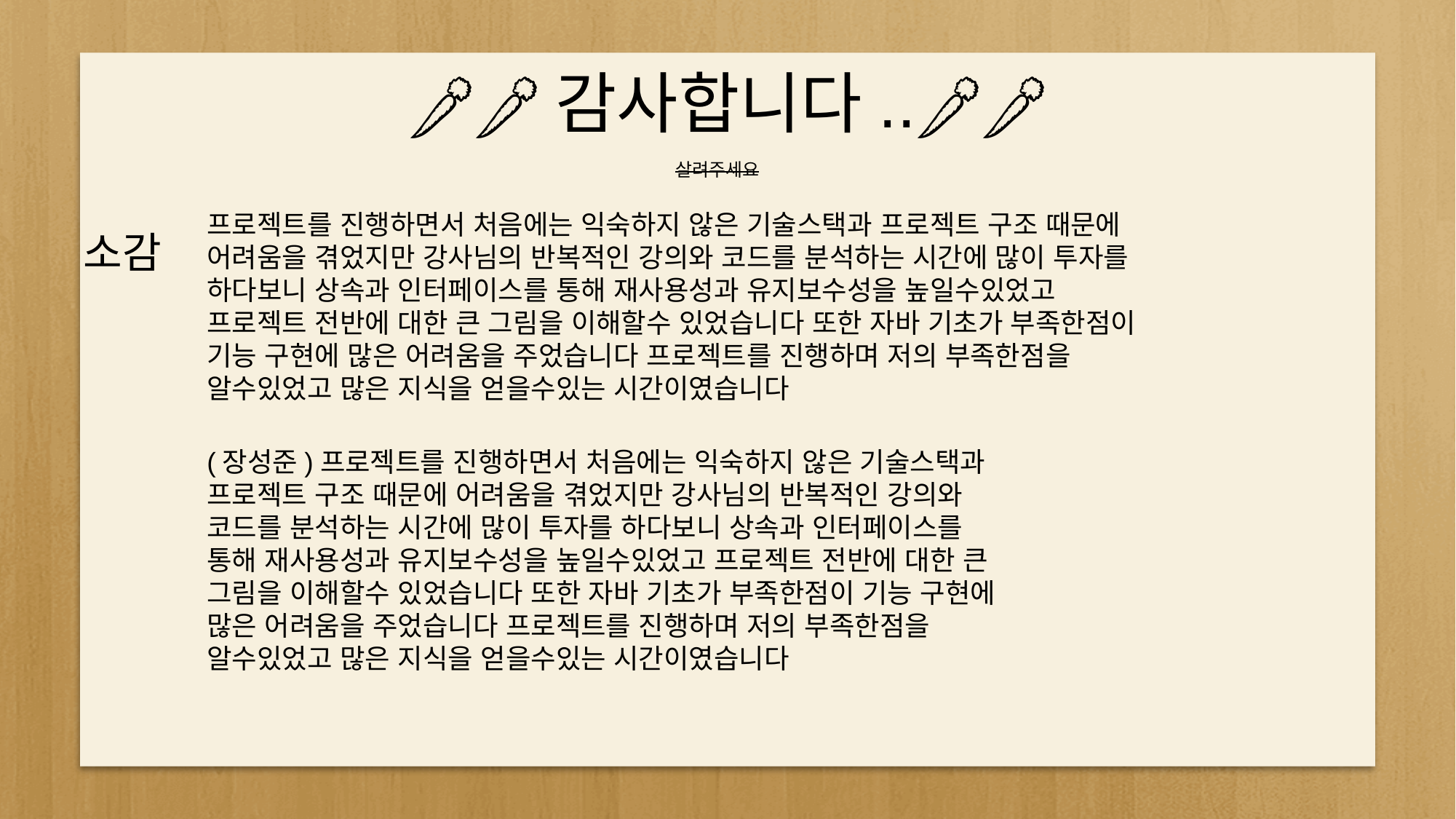

# 🥕🥕감사합니다..🥕🥕
살려주세요

소감

프로젝트를 진행하면서 처음에는 익숙하지 않은 기술스택과 프로젝트 구조 때문에 어려움을 겪었지만 강사님의 반복적인 강의와 코드를 분석하는 시간에 많이 투자를 하다보니 상속과 인터페이스를 통해 재사용성과 유지보수성을 높일수있었고 프로젝트 전반에 대한 큰 그림을 이해할수 있었습니다 또한 자바 기초가 부족한점이 기능 구현에 많은 어려움을 주었습니다 프로젝트를 진행하며 저의 부족한점을 알수있었고 많은 지식을 얻을수있는 시간이였습니다
(장성준)프로젝트를 진행하면서 처음에는 익숙하지 않은 기술스택과 프로젝트 구조 때문에 어려움을 겪었지만 강사님의 반복적인 강의와 코드를 분석하는 시간에 많이 투자를 하다보니 상속과 인터페이스를 통해 재사용성과 유지보수성을 높일수있었고 프로젝트 전반에 대한 큰 그림을 이해할수 있었습니다 또한 자바 기초가 부족한점이 기능 구현에 많은 어려움을 주었습니다 프로젝트를 진행하며 저의 부족한점을 알수있었고 많은 지식을 얻을수있는 시간이였습니다